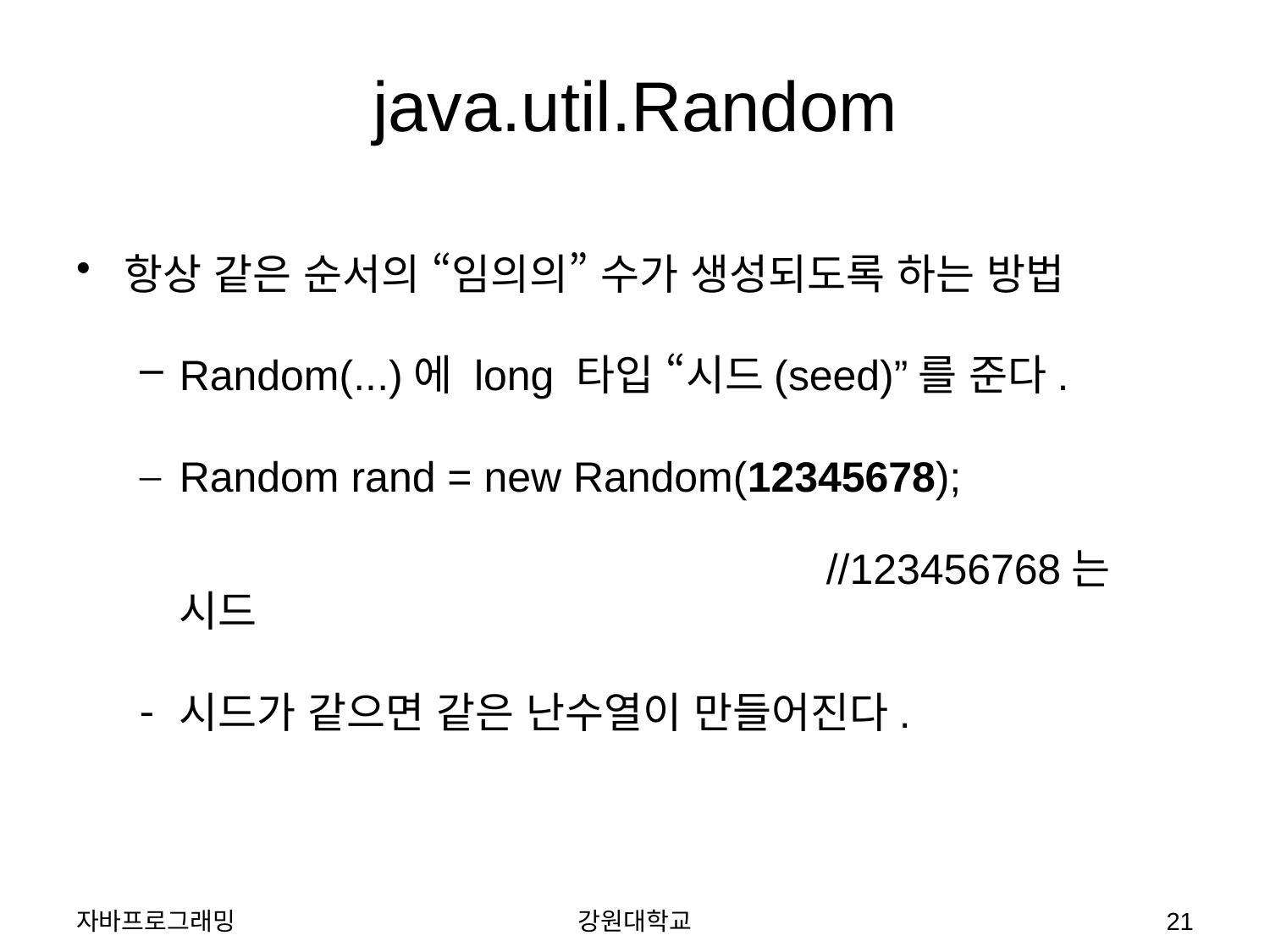

# java.util.Random

항상 같은 순서의 “임의의” 수가 생성되도록 하는 방법

Random(...)에 long 타입 “시드(seed)”를 준다.

Random rand = new Random(12345678);
													 //123456768는 시드

시드가 같으면 같은 난수열이 만들어진다.

자바프로그래밍
강원대학교
21